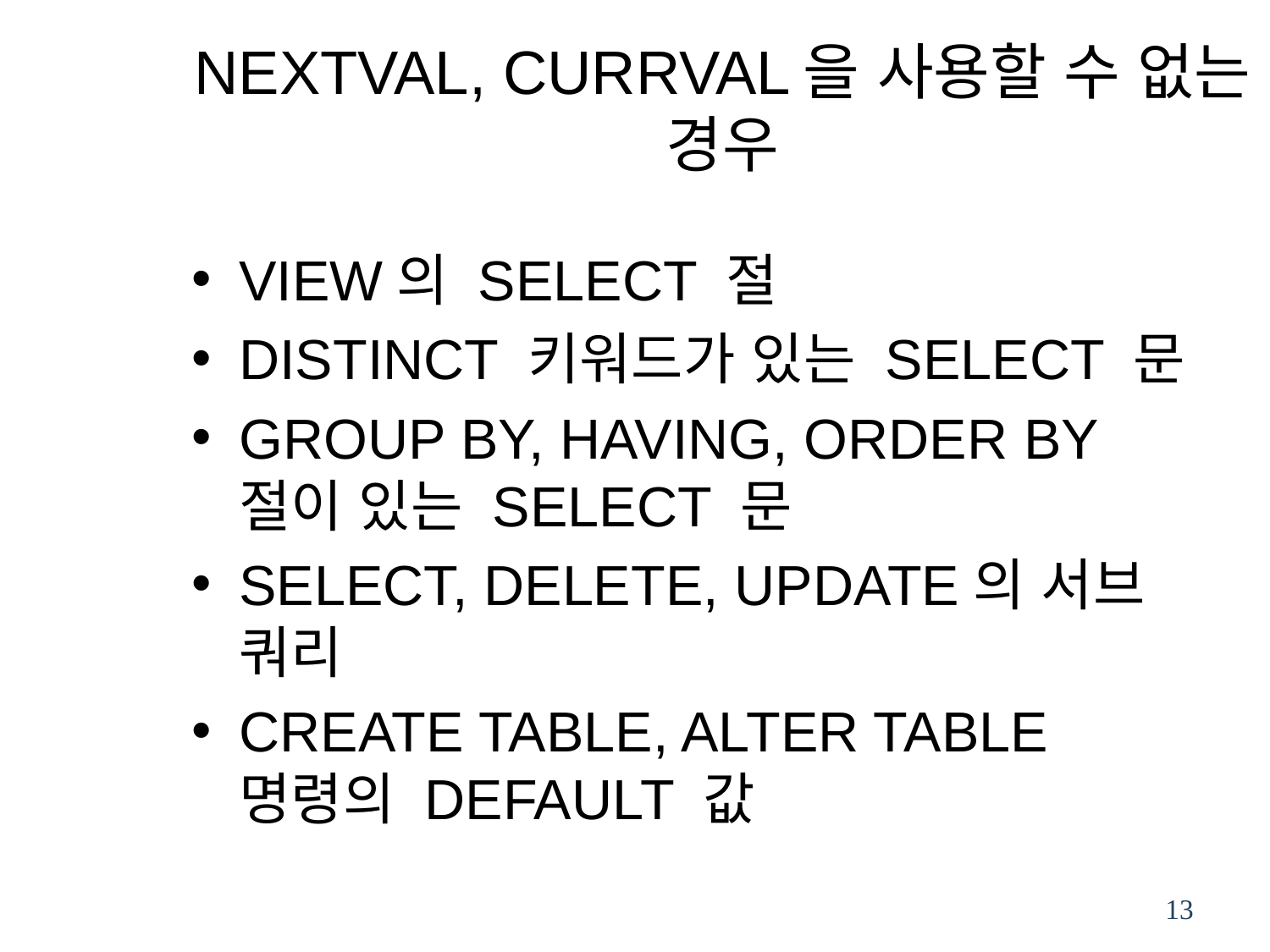

# NEXTVAL, CURRVAL을 사용할 수 없는 경우

VIEW의 SELECT 절
DISTINCT 키워드가 있는 SELECT 문
GROUP BY, HAVING, ORDER BY 절이 있는 SELECT 문
SELECT, DELETE, UPDATE의 서브 쿼리
CREATE TABLE, ALTER TABLE 명령의 DEFAULT 값

13